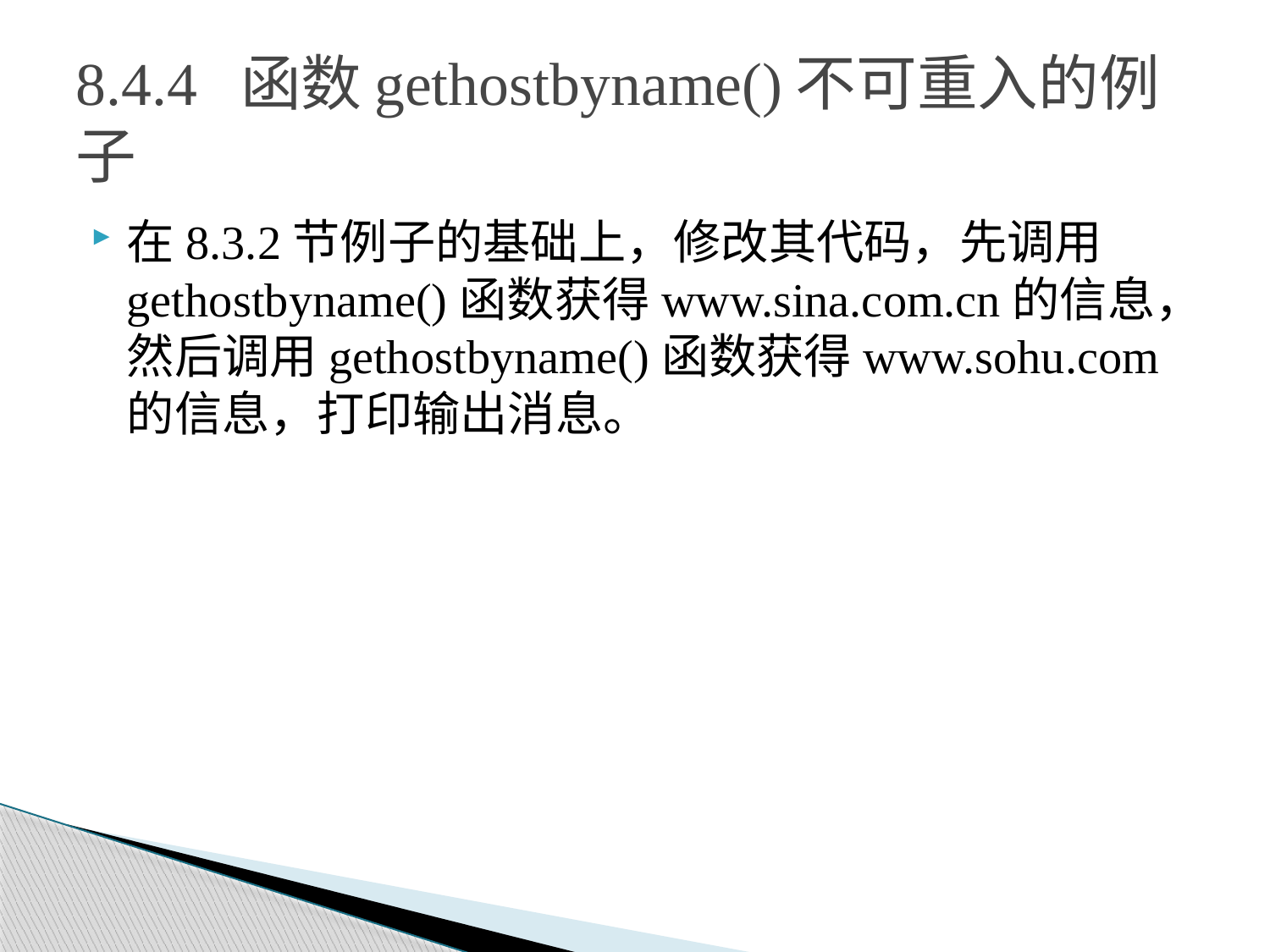

# 8.4.4  函数gethostbyname()不可重入的例子
在8.3.2节例子的基础上，修改其代码，先调用gethostbyname()函数获得www.sina.com.cn的信息，然后调用gethostbyname()函数获得www.sohu.com的信息，打印输出消息。